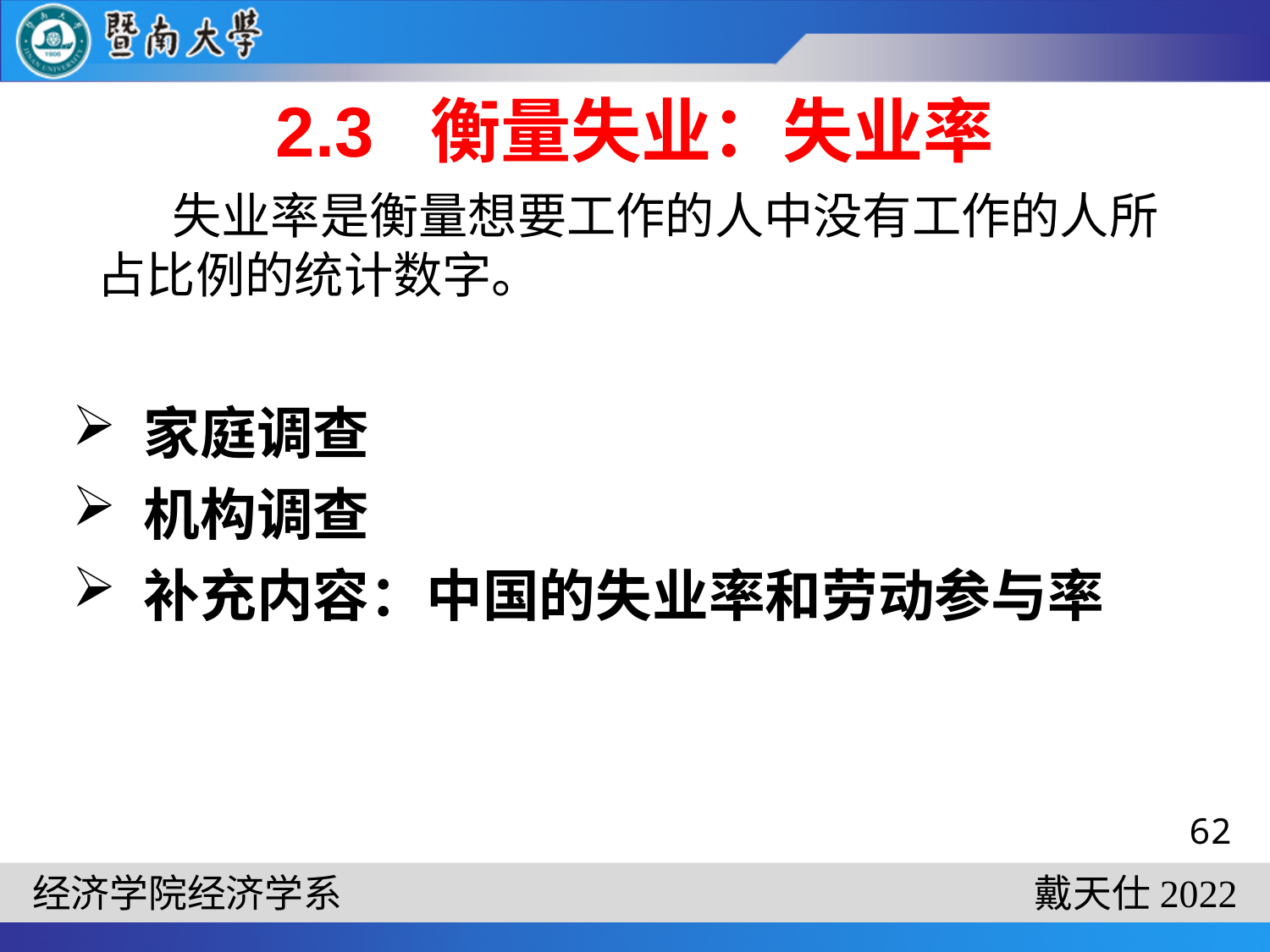

# 2.3  衡量失业：失业率
失业率是衡量想要工作的人中没有工作的人所占比例的统计数字。

家庭调查
机构调查
补充内容：中国的失业率和劳动参与率
62